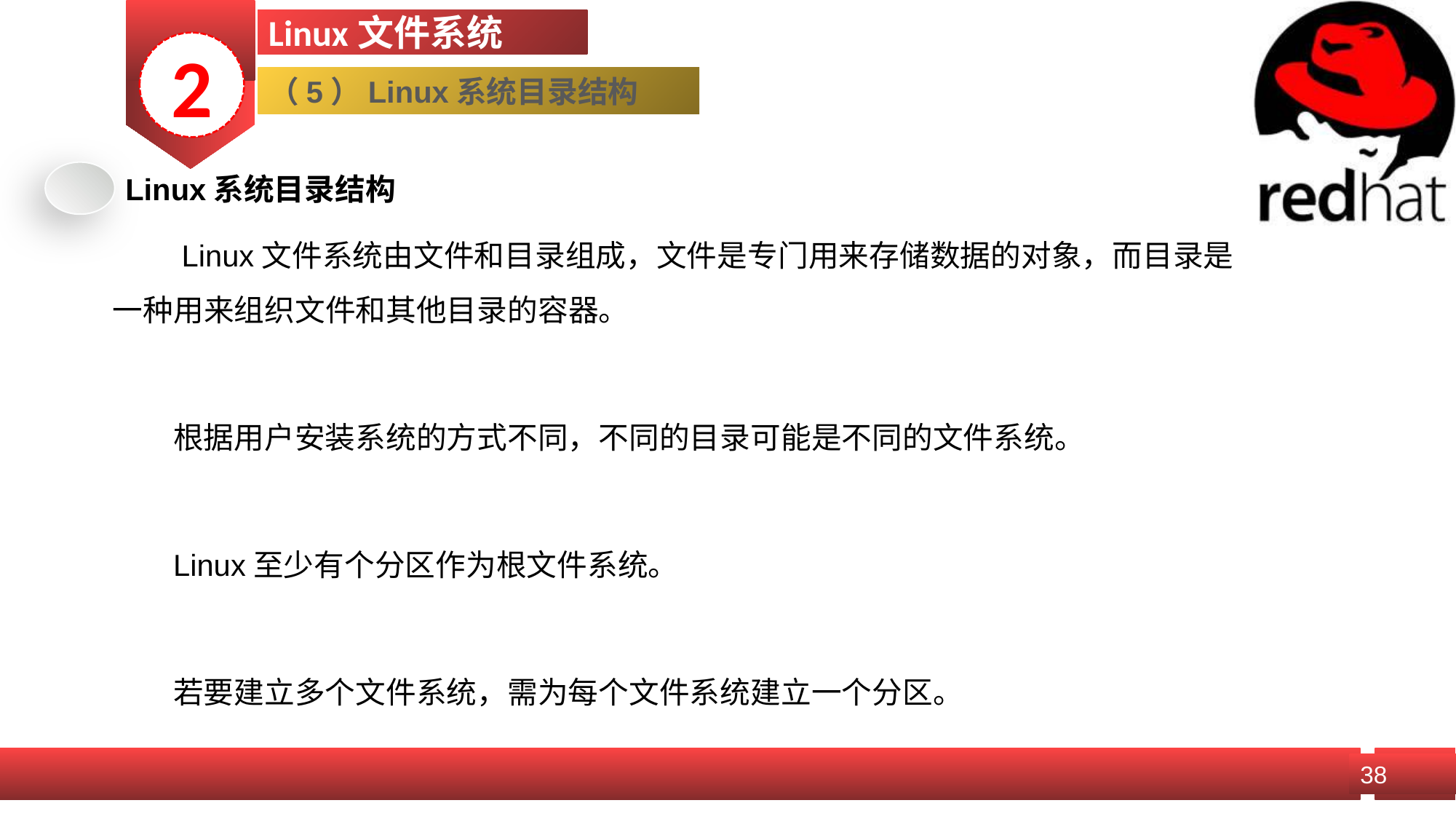

Linux文件系统
2
（5）Linux系统目录结构

Linux系统目录结构
 Linux文件系统由文件和目录组成，文件是专门用来存储数据的对象，而目录是一种用来组织文件和其他目录的容器。

根据用户安装系统的方式不同，不同的目录可能是不同的文件系统。

Linux至少有个分区作为根文件系统。

若要建立多个文件系统，需为每个文件系统建立一个分区。